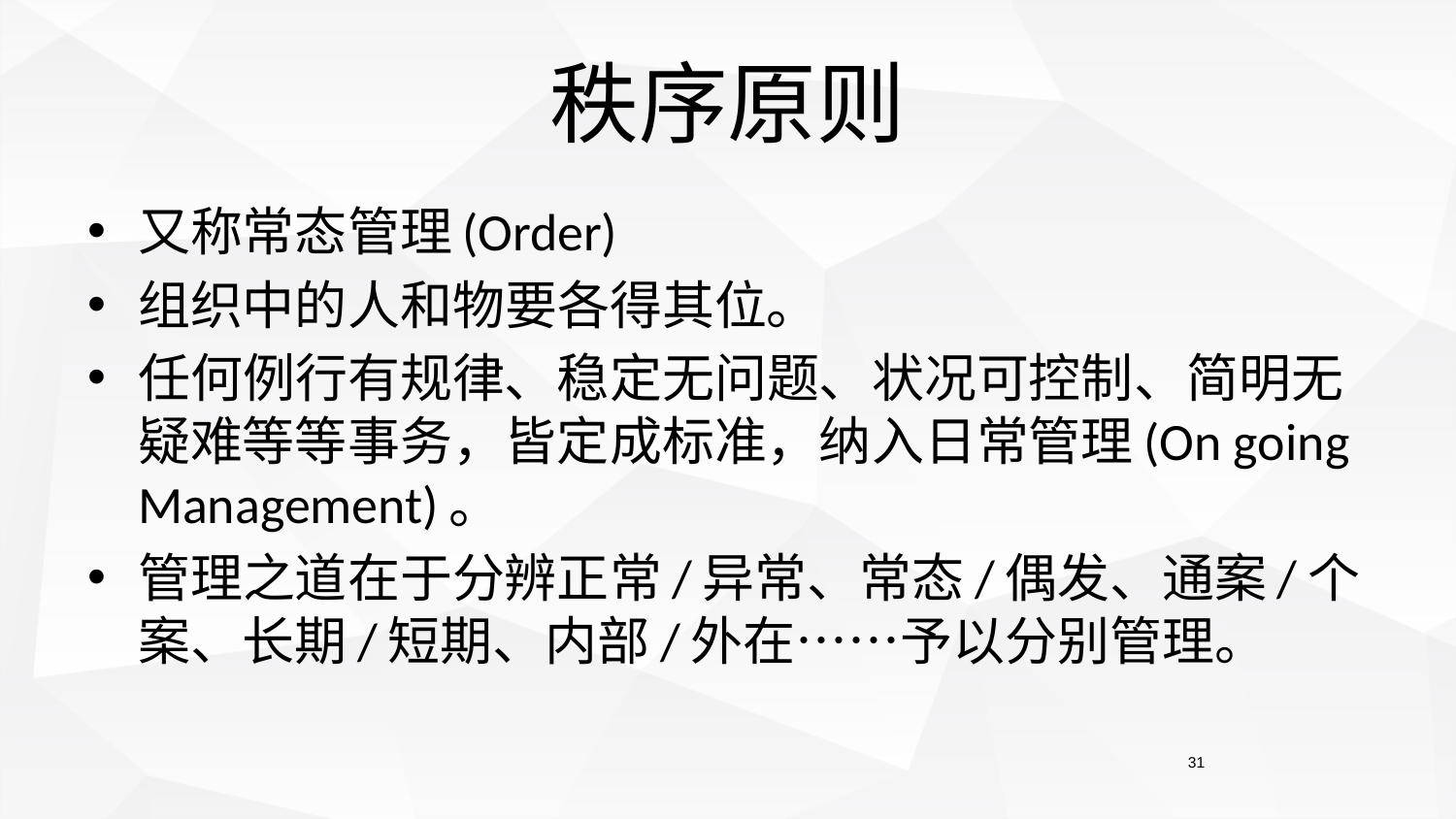

# 秩序原则
又称常态管理(Order)
组织中的人和物要各得其位。
任何例行有规律、稳定无问题、状况可控制、简明无疑难等等事务，皆定成标准，纳入日常管理(On going Management)。
管理之道在于分辨正常/异常、常态/偶发、通案/个案、长期/短期、内部/外在……予以分别管理。
31